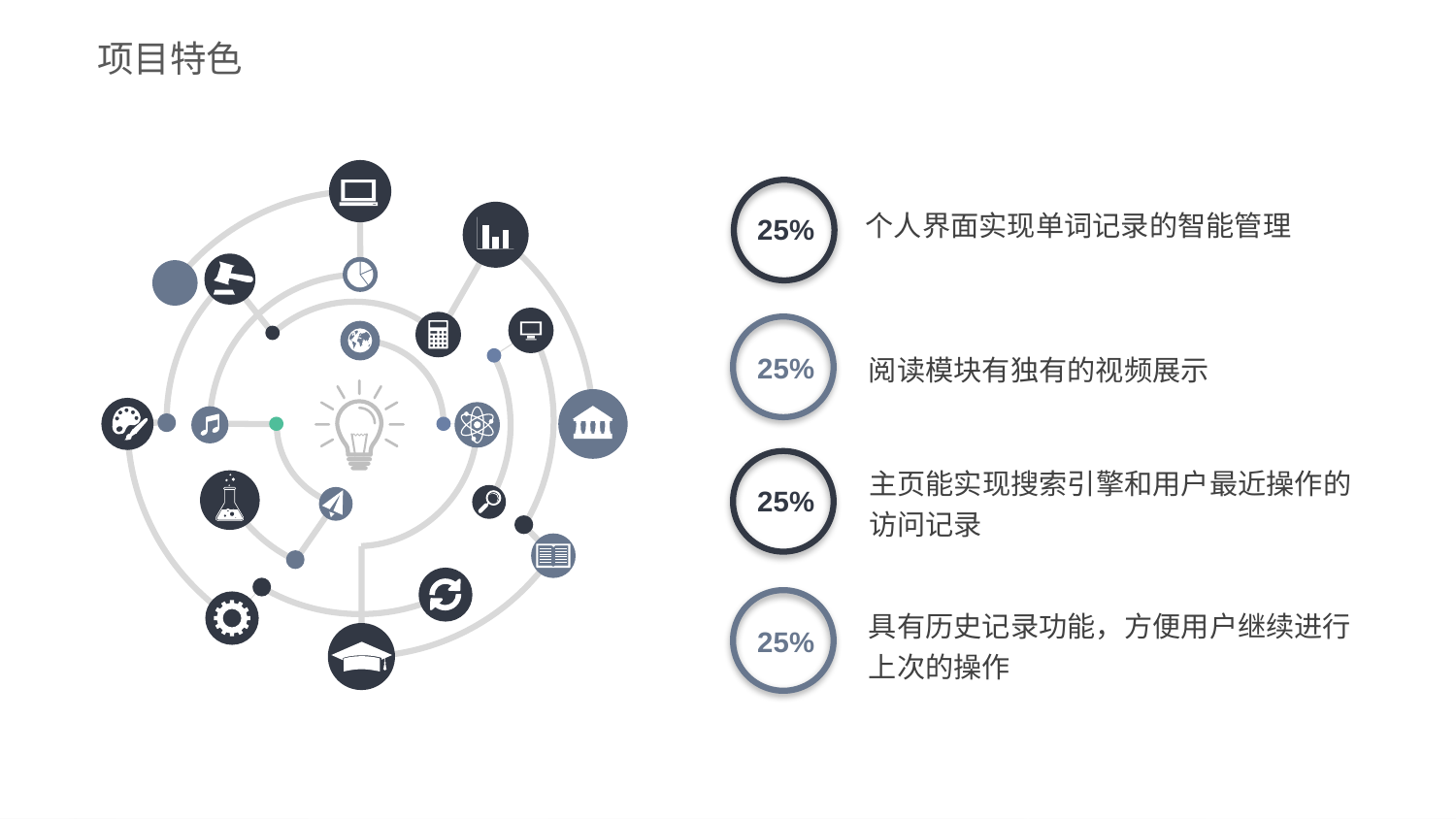

项目特色

25%
个人界面实现单词记录的智能管理

25%
阅读模块有独有的视频展示

主页能实现搜索引擎和用户最近操作的访问记录
25%

25%
具有历史记录功能，方便用户继续进行上次的操作